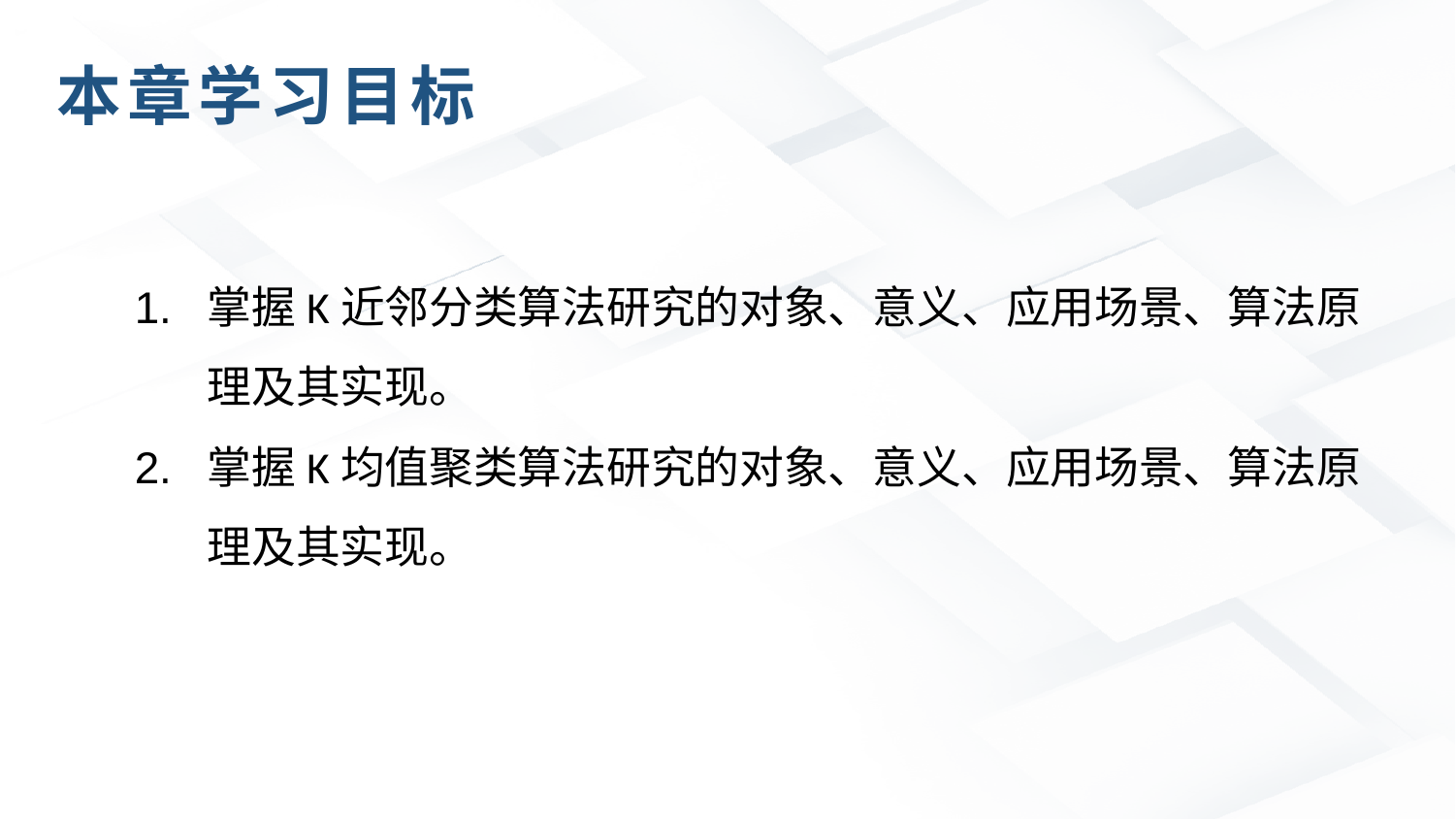

本章学习目标
掌握K近邻分类算法研究的对象、意义、应用场景、算法原理及其实现。
掌握K均值聚类算法研究的对象、意义、应用场景、算法原理及其实现。